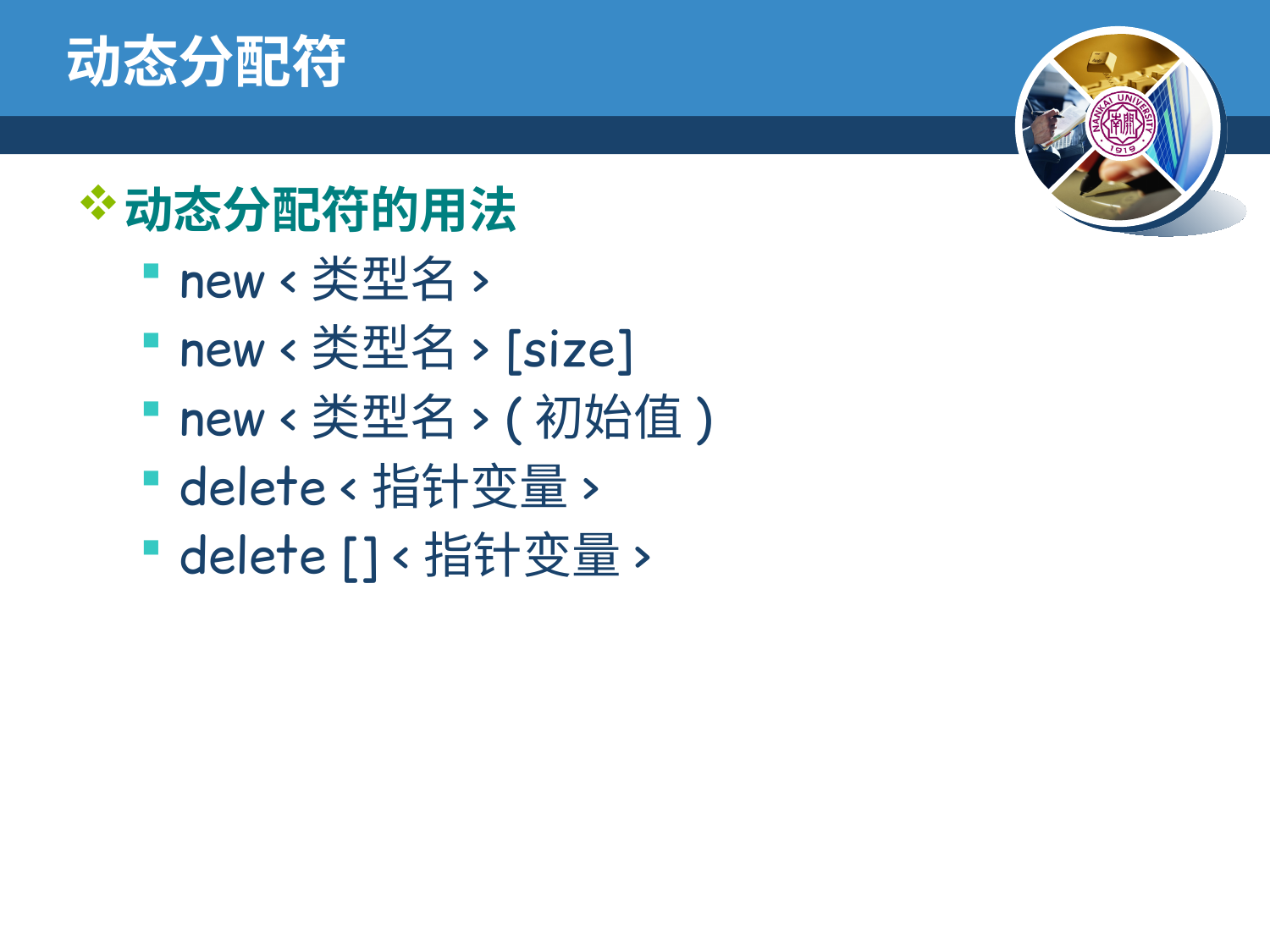

# 动态分配符
动态分配符的用法
new <类型名>
new <类型名> [size]
new <类型名> (初始值)
delete <指针变量>
delete [] <指针变量>